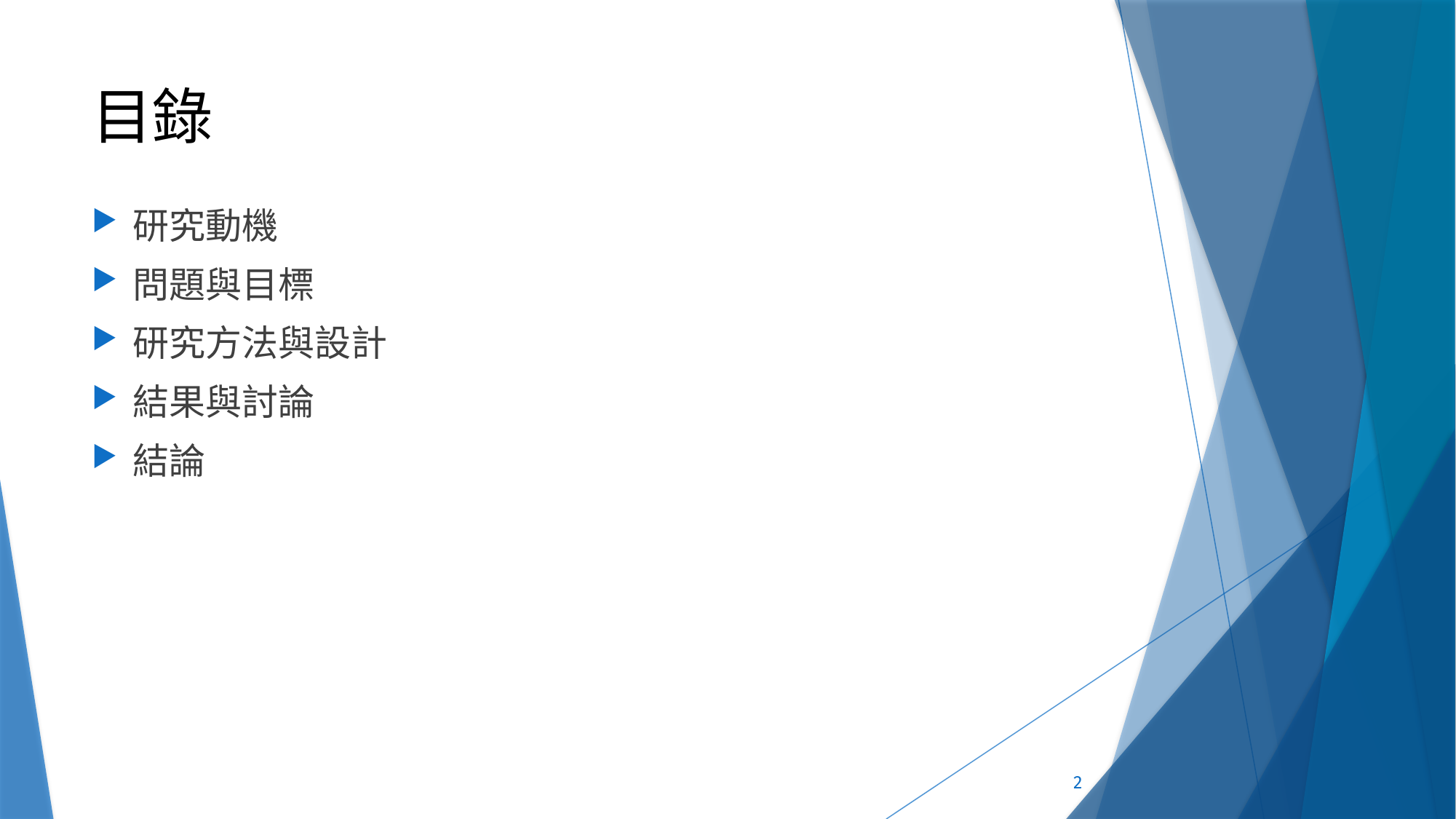

# 目錄
研究動機
問題與目標
研究方法與設計
結果與討論
結論
2